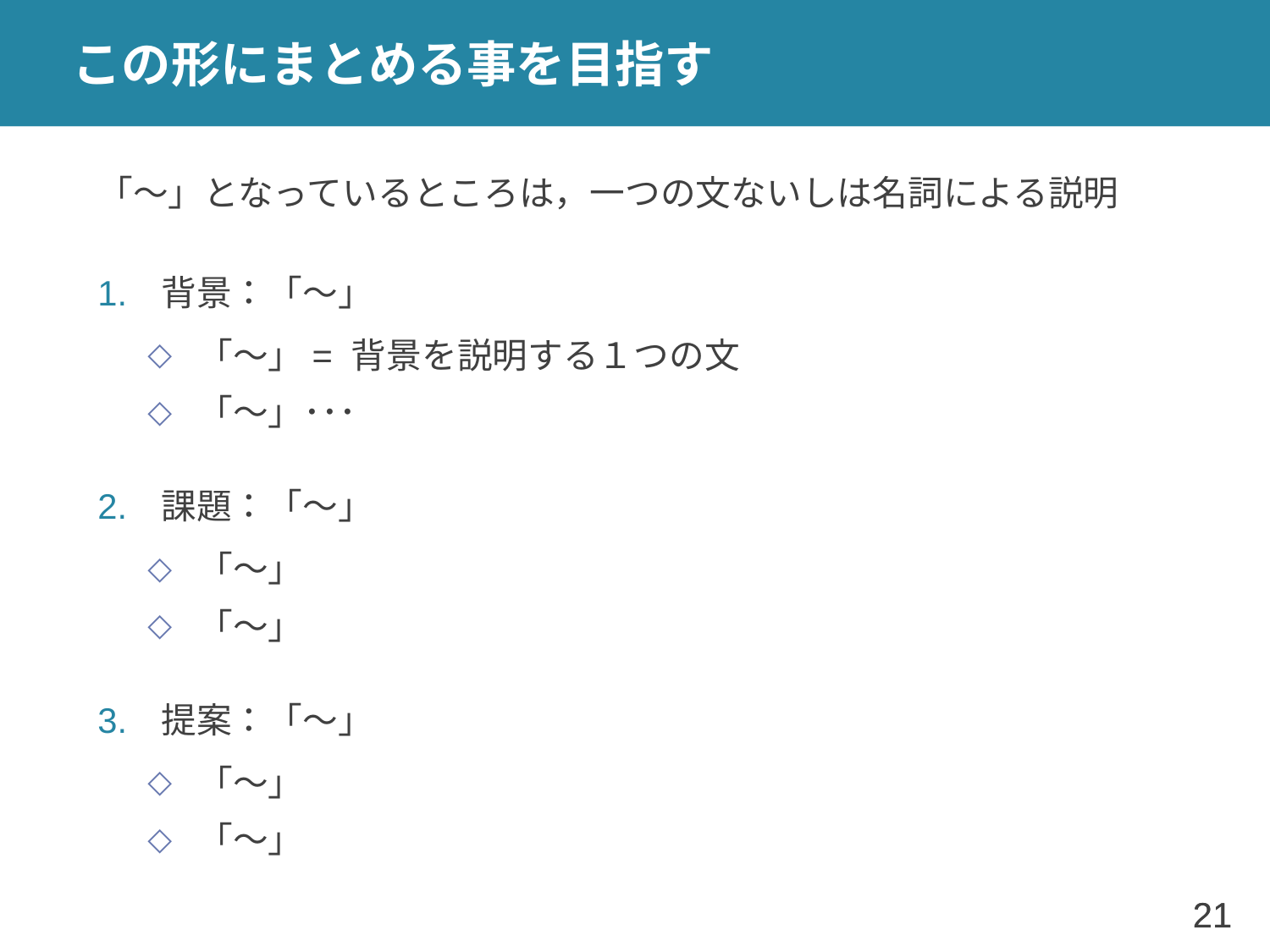

# この形にまとめる事を目指す
「～」となっているところは，一つの文ないしは名詞による説明
背景：「～」
「～」= 背景を説明する１つの文
「～」･･･
課題：「～」
「～」
「～」
提案：「～」
「～」
「～」